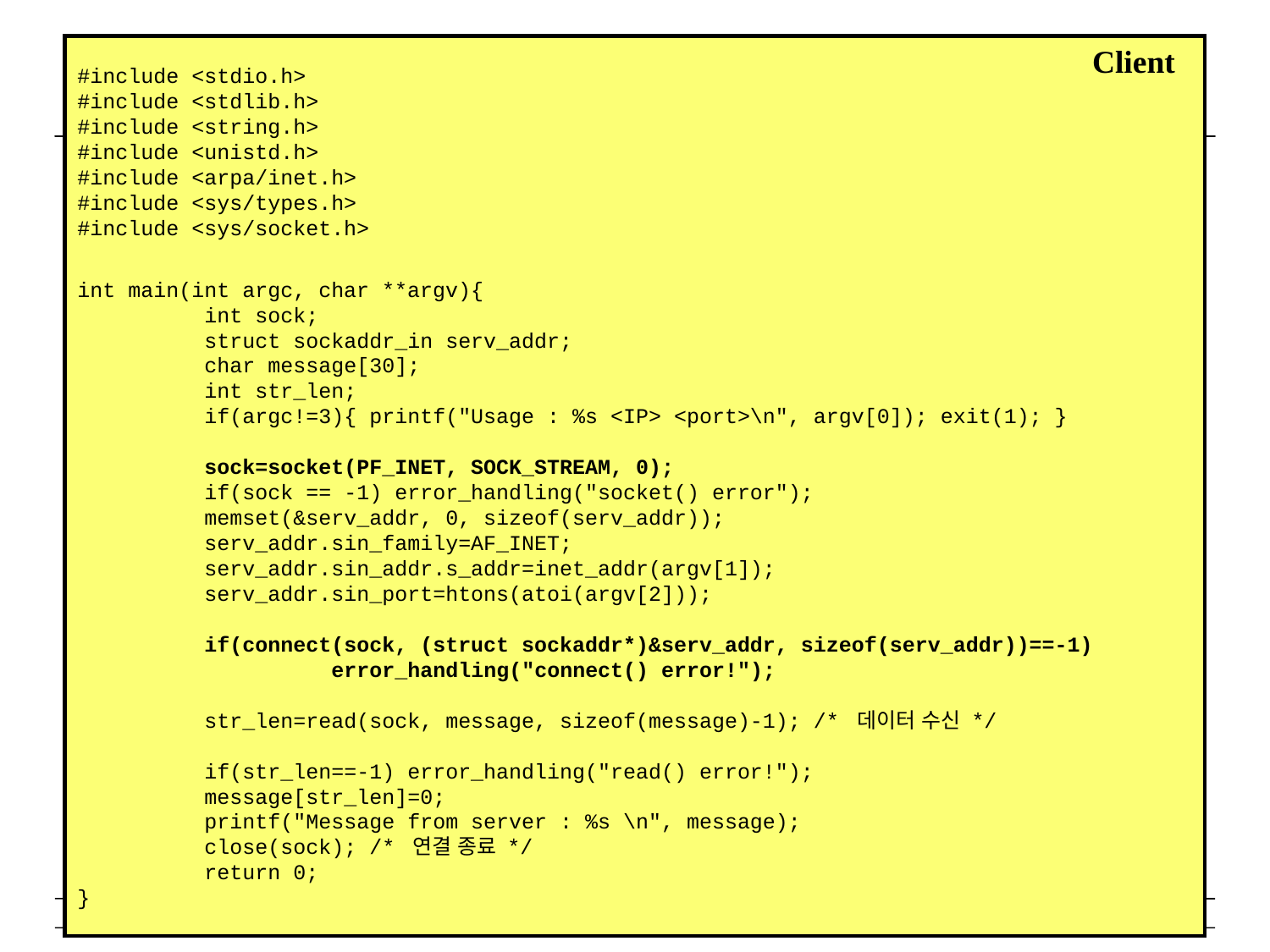

Client
#include <stdio.h>
#include <stdlib.h>
#include <string.h>
#include <unistd.h>
#include <arpa/inet.h>
#include <sys/types.h>
#include <sys/socket.h>
int main(int argc, char **argv){
	int sock;
	struct sockaddr_in serv_addr;
	char message[30];
	int str_len;
	if(argc!=3){ printf("Usage : %s <IP> <port>\n", argv[0]); exit(1); }
	sock=socket(PF_INET, SOCK_STREAM, 0);
	if(sock == -1) error_handling("socket() error");
	memset(&serv_addr, 0, sizeof(serv_addr));
	serv_addr.sin_family=AF_INET;
	serv_addr.sin_addr.s_addr=inet_addr(argv[1]);
	serv_addr.sin_port=htons(atoi(argv[2]));
	if(connect(sock, (struct sockaddr*)&serv_addr, sizeof(serv_addr))==-1) 		error_handling("connect() error!");
	str_len=read(sock, message, sizeof(message)-1); /* 데이터 수신 */
	if(str_len==-1) error_handling("read() error!");
	message[str_len]=0;
	printf("Message from server : %s \n", message);
	close(sock); /* 연결 종료 */
	return 0;
}
#

16